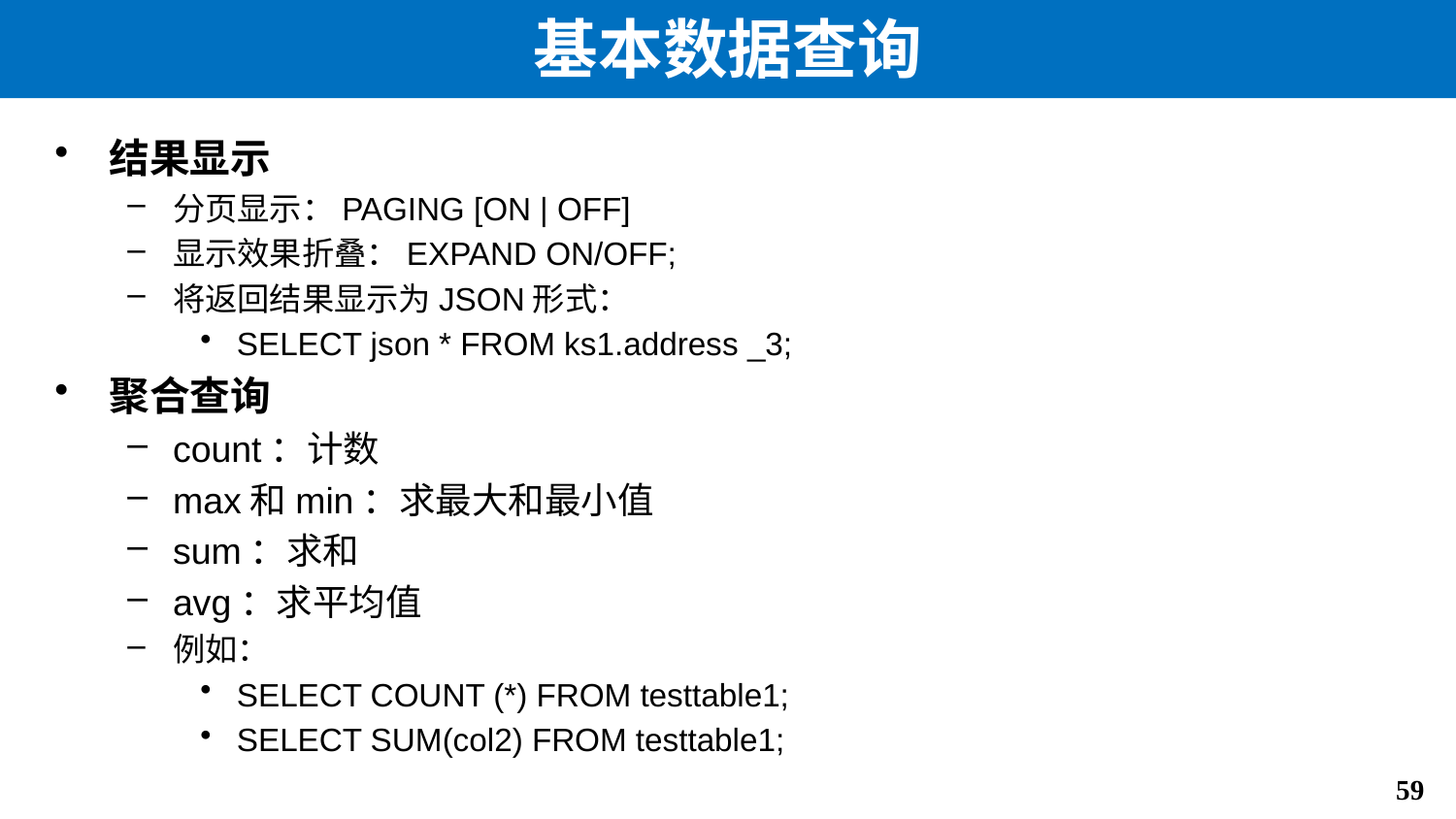

# 基本数据查询
结果显示
分页显示：PAGING [ON | OFF]
显示效果折叠：EXPAND ON/OFF;
将返回结果显示为JSON形式：
SELECT json * FROM ks1.address _3;
聚合查询
count：计数
max和min：求最大和最小值
sum：求和
avg：求平均值
例如：
SELECT COUNT (*) FROM testtable1;
SELECT SUM(col2) FROM testtable1;